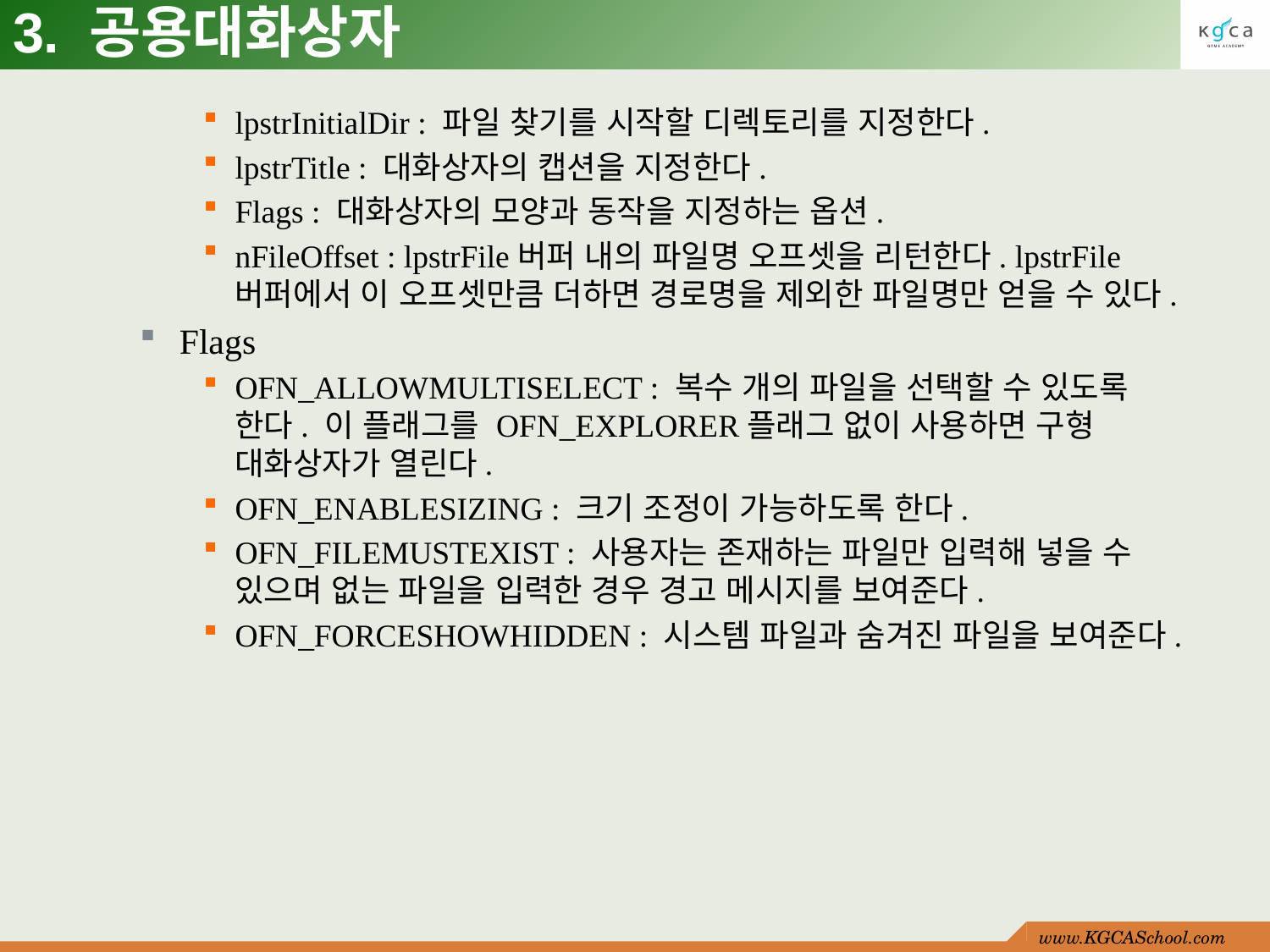

# 3. 공용대화상자
lpstrInitialDir : 파일 찾기를 시작할 디렉토리를 지정한다.
lpstrTitle : 대화상자의 캡션을 지정한다.
Flags : 대화상자의 모양과 동작을 지정하는 옵션.
nFileOffset : lpstrFile버퍼 내의 파일명 오프셋을 리턴한다. lpstrFile버퍼에서 이 오프셋만큼 더하면 경로명을 제외한 파일명만 얻을 수 있다.
Flags
OFN_ALLOWMULTISELECT : 복수 개의 파일을 선택할 수 있도록 한다. 이 플래그를 OFN_EXPLORER플래그 없이 사용하면 구형 대화상자가 열린다.
OFN_ENABLESIZING : 크기 조정이 가능하도록 한다.
OFN_FILEMUSTEXIST : 사용자는 존재하는 파일만 입력해 넣을 수 있으며 없는 파일을 입력한 경우 경고 메시지를 보여준다.
OFN_FORCESHOWHIDDEN : 시스템 파일과 숨겨진 파일을 보여준다.